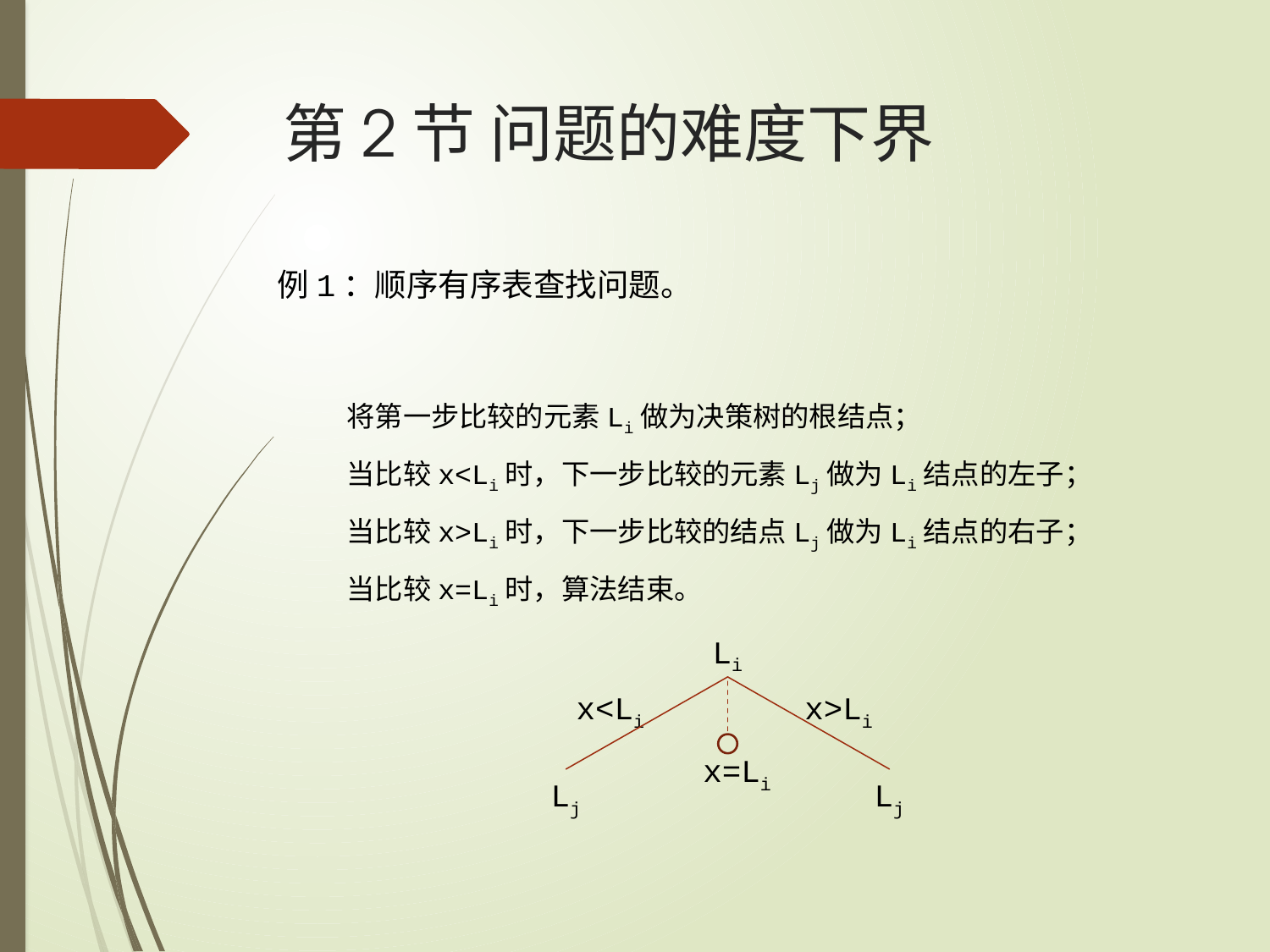

# 第2节 问题的难度下界
例1：顺序有序表查找问题。
将第一步比较的元素Li做为决策树的根结点；
当比较x<Li时，下一步比较的元素Lj做为Li结点的左子；
当比较x>Li时，下一步比较的结点Lj做为Li结点的右子；
当比较x=Li时，算法结束。
Li
x<Li
x>Li
x=Li
Lj
Lj